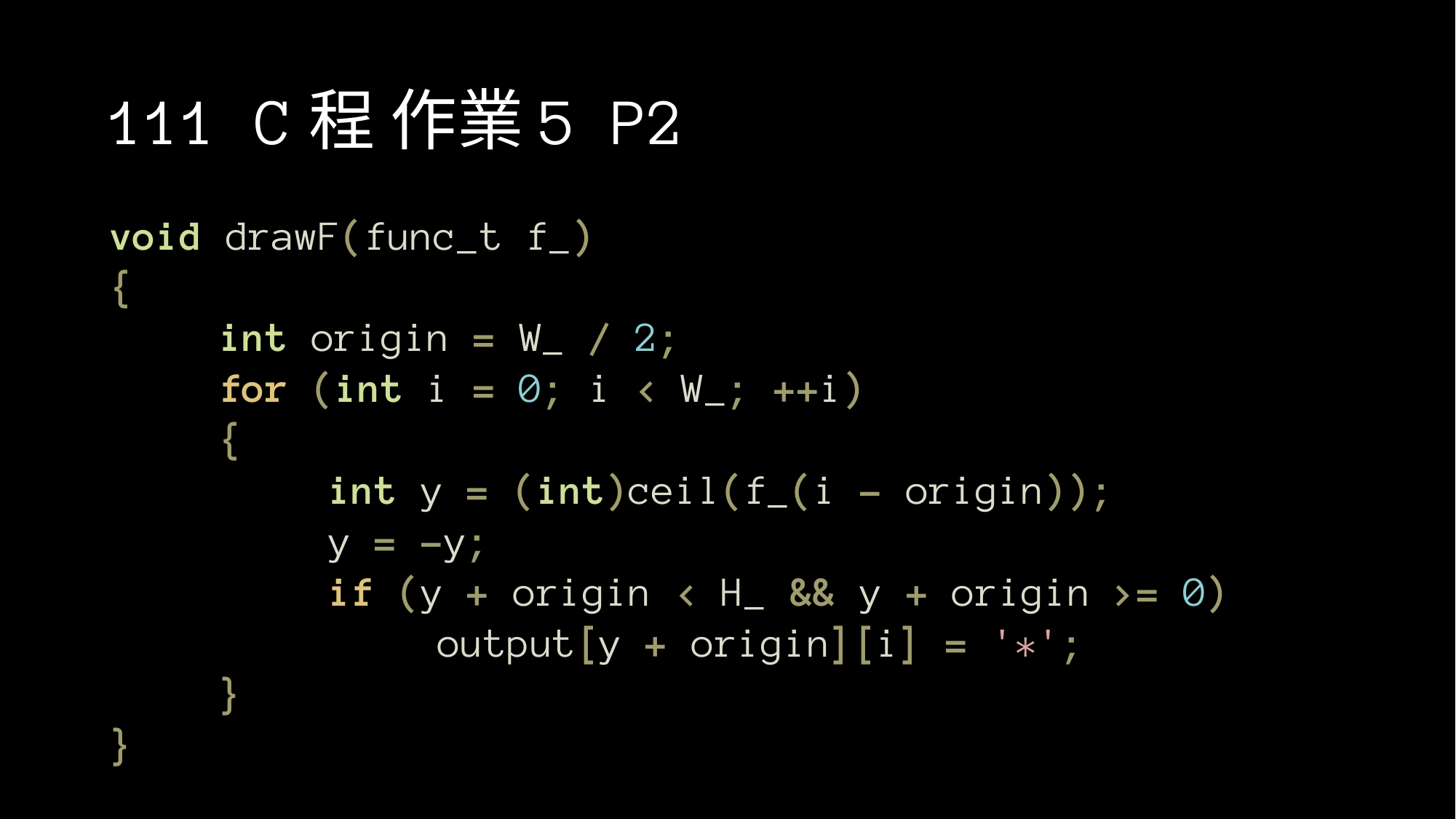

# 111 C程 作業5 P2
void drawF(func_t f_)
{
	int origin = W_ / 2;
	for (int i = 0; i < W_; ++i)
	{
		int y = (int)ceil(f_(i - origin));
		y = -y;
		if (y + origin < H_ && y + origin >= 0)
			output[y + origin][i] = '*';
	}
}